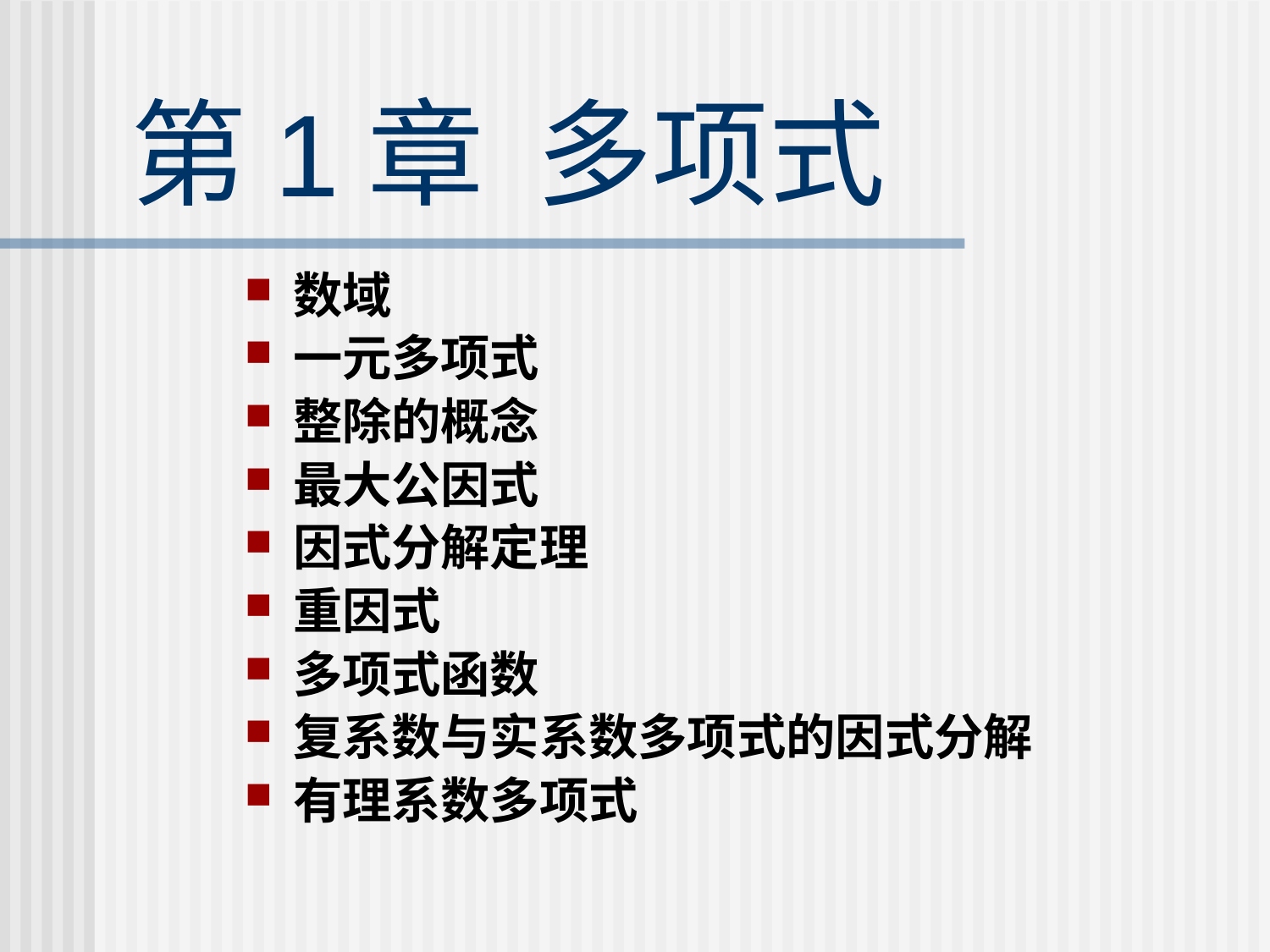

# 第1章  多项式
数域
一元多项式
整除的概念
最大公因式
因式分解定理
重因式
多项式函数
复系数与实系数多项式的因式分解
有理系数多项式